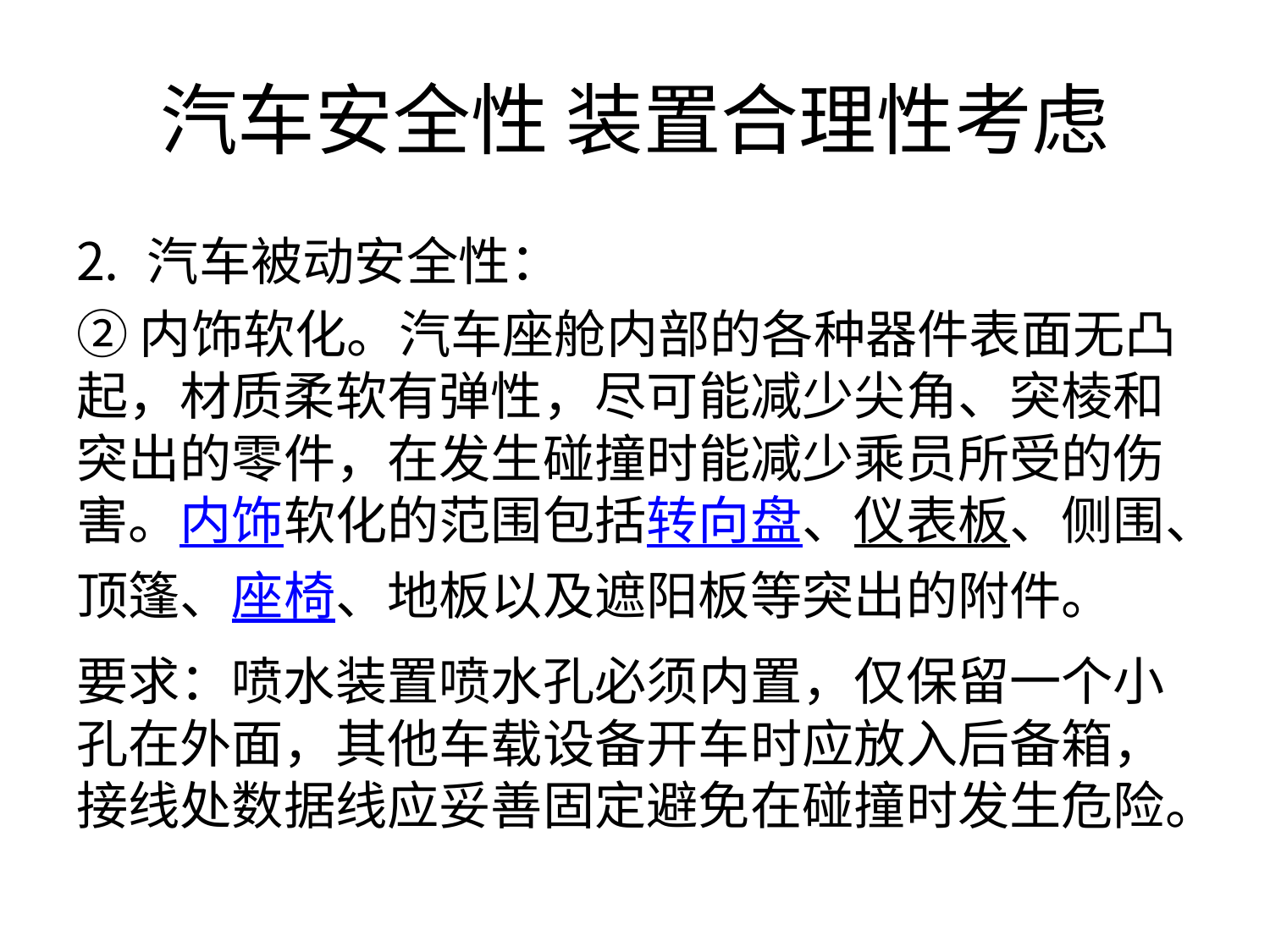

# 汽车安全性 装置合理性考虑
汽车被动安全性：
②内饰软化。汽车座舱内部的各种器件表面无凸起，材质柔软有弹性，尽可能减少尖角、突棱和突出的零件，在发生碰撞时能减少乘员所受的伤害。内饰软化的范围包括转向盘、仪表板、侧围、顶篷、座椅、地板以及遮阳板等突出的附件。
要求：喷水装置喷水孔必须内置，仅保留一个小孔在外面，其他车载设备开车时应放入后备箱，接线处数据线应妥善固定避免在碰撞时发生危险。